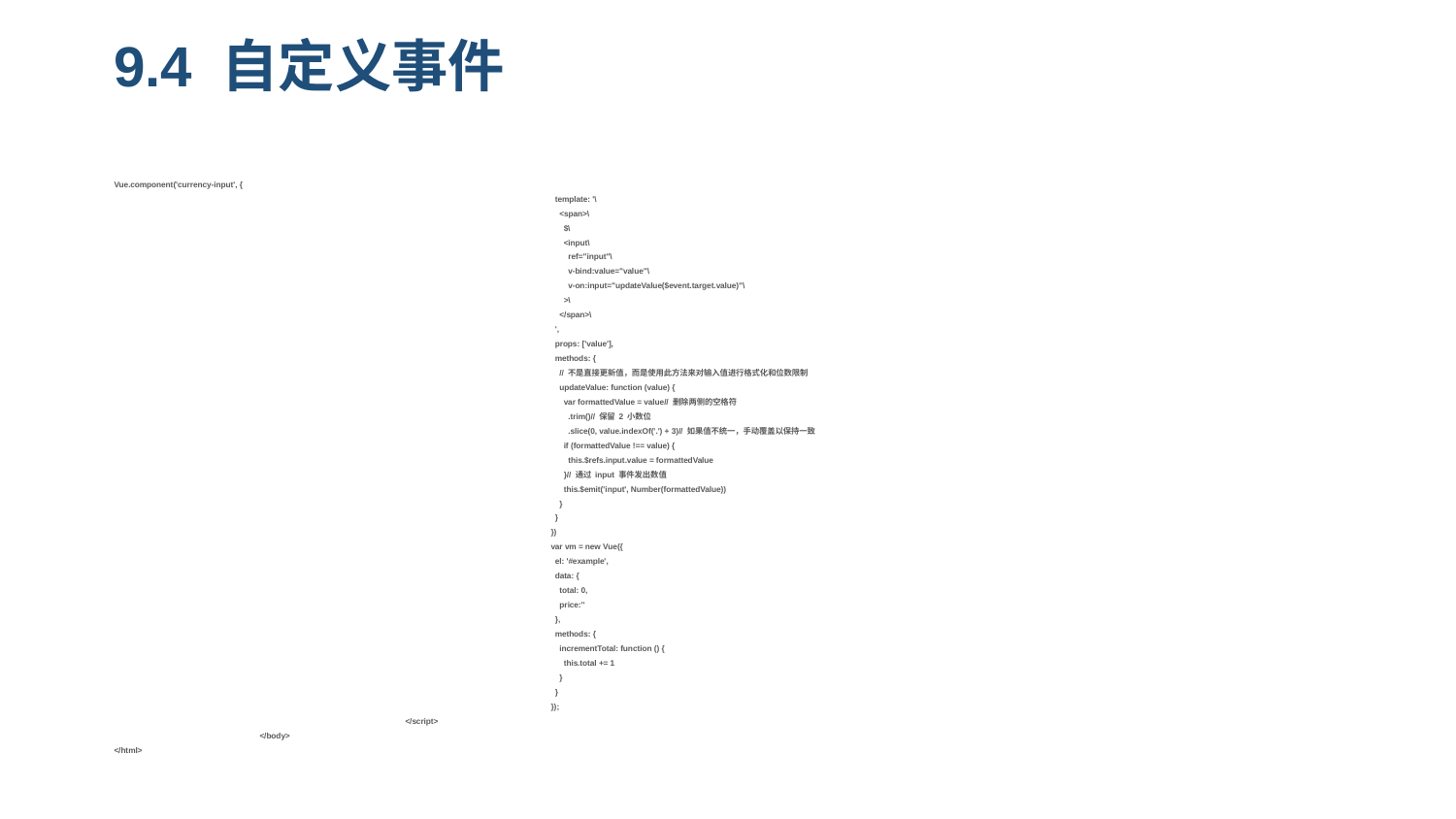

# 9.4 自定义事件
Vue.component('currency-input', {
			  template: '\
			    <span>\
			      $\
			      <input\
			        ref="input"\
			        v-bind:value="value"\
			        v-on:input="updateValue($event.target.value)"\
			      >\
			    </span>\
			  ',
			  props: ['value'],
			  methods: {
			    // 不是直接更新值，而是使用此方法来对输入值进行格式化和位数限制
			    updateValue: function (value) {
			      var formattedValue = value// 删除两侧的空格符
			        .trim()// 保留 2 小数位
			        .slice(0, value.indexOf('.') + 3)// 如果值不统一，手动覆盖以保持一致
			      if (formattedValue !== value) {
			        this.$refs.input.value = formattedValue
			      }// 通过 input 事件发出数值
			      this.$emit('input', Number(formattedValue))
			    }
			  }
			})
			var vm = new Vue({
			  el: '#example',
			  data: {
			    total: 0,
			    price:''
			  },
			  methods: {
			    incrementTotal: function () {
			      this.total += 1
			    }
			  }
			});
		</script>
	</body>
</html>
90